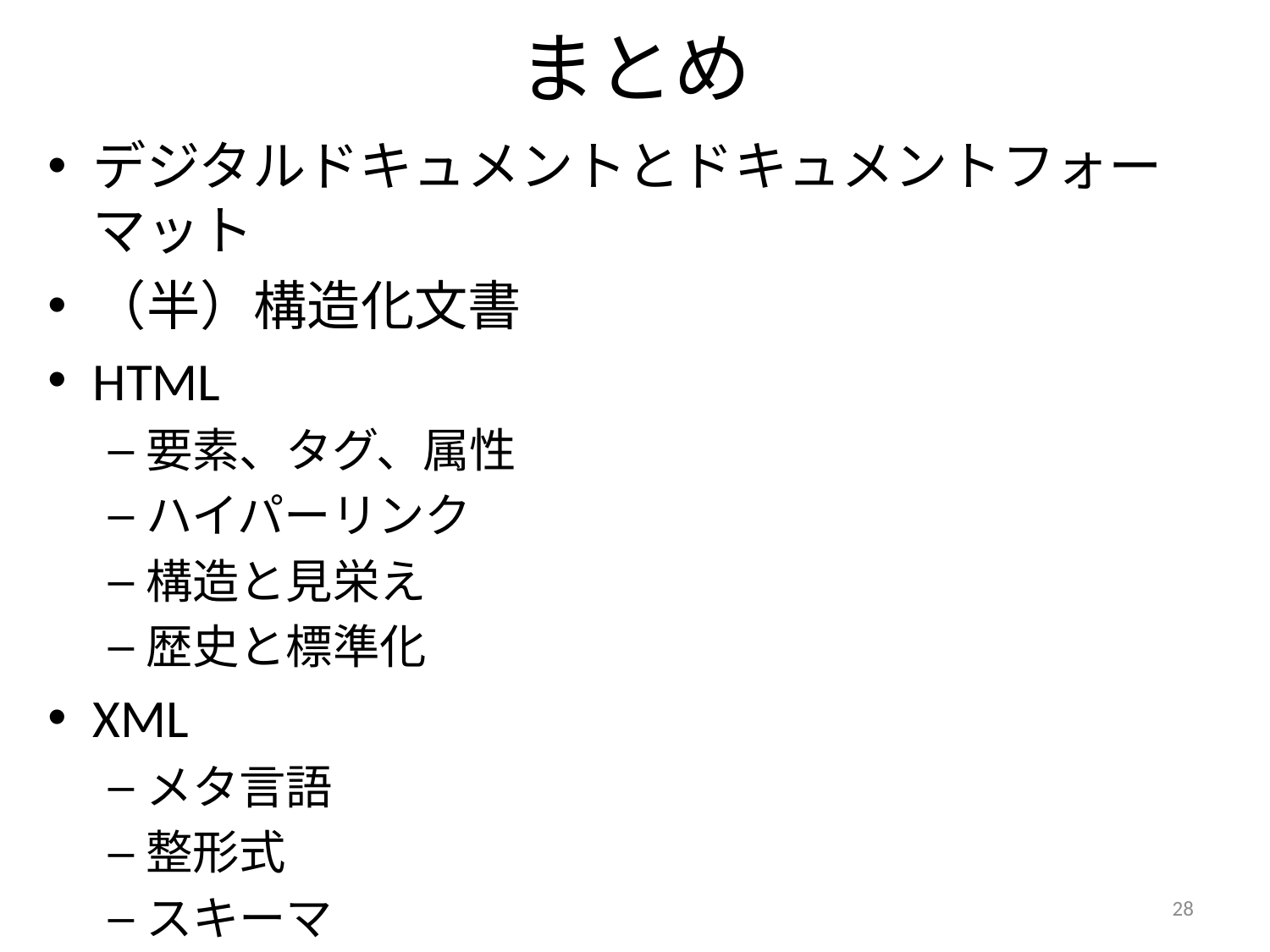

# まとめ
デジタルドキュメントとドキュメントフォーマット
（半）構造化文書
HTML
要素、タグ、属性
ハイパーリンク
構造と見栄え
歴史と標準化
XML
メタ言語
整形式
スキーマ
28